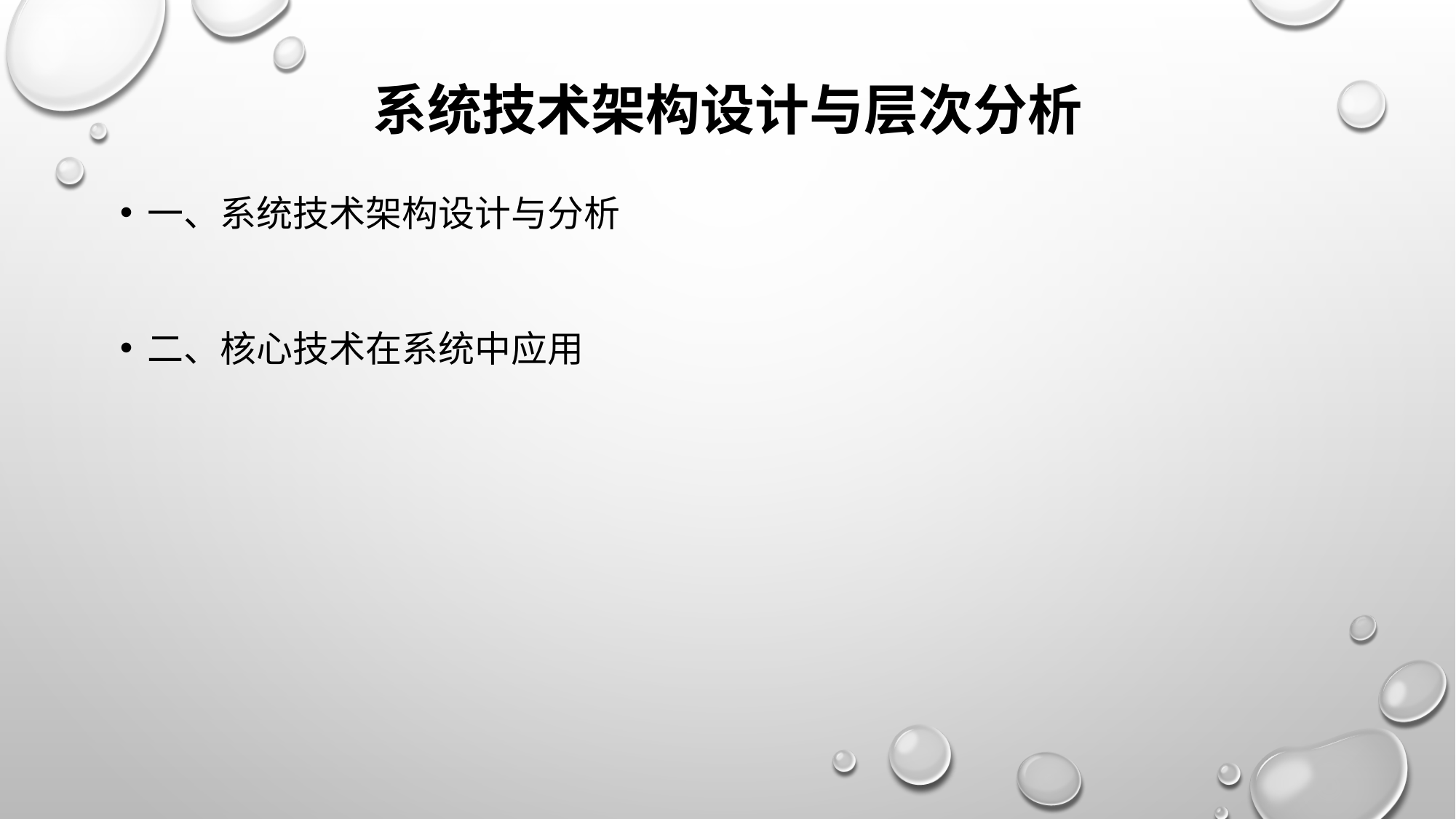

# 系统技术架构设计与层次分析
一、系统技术架构设计与分析

二、核心技术在系统中应用